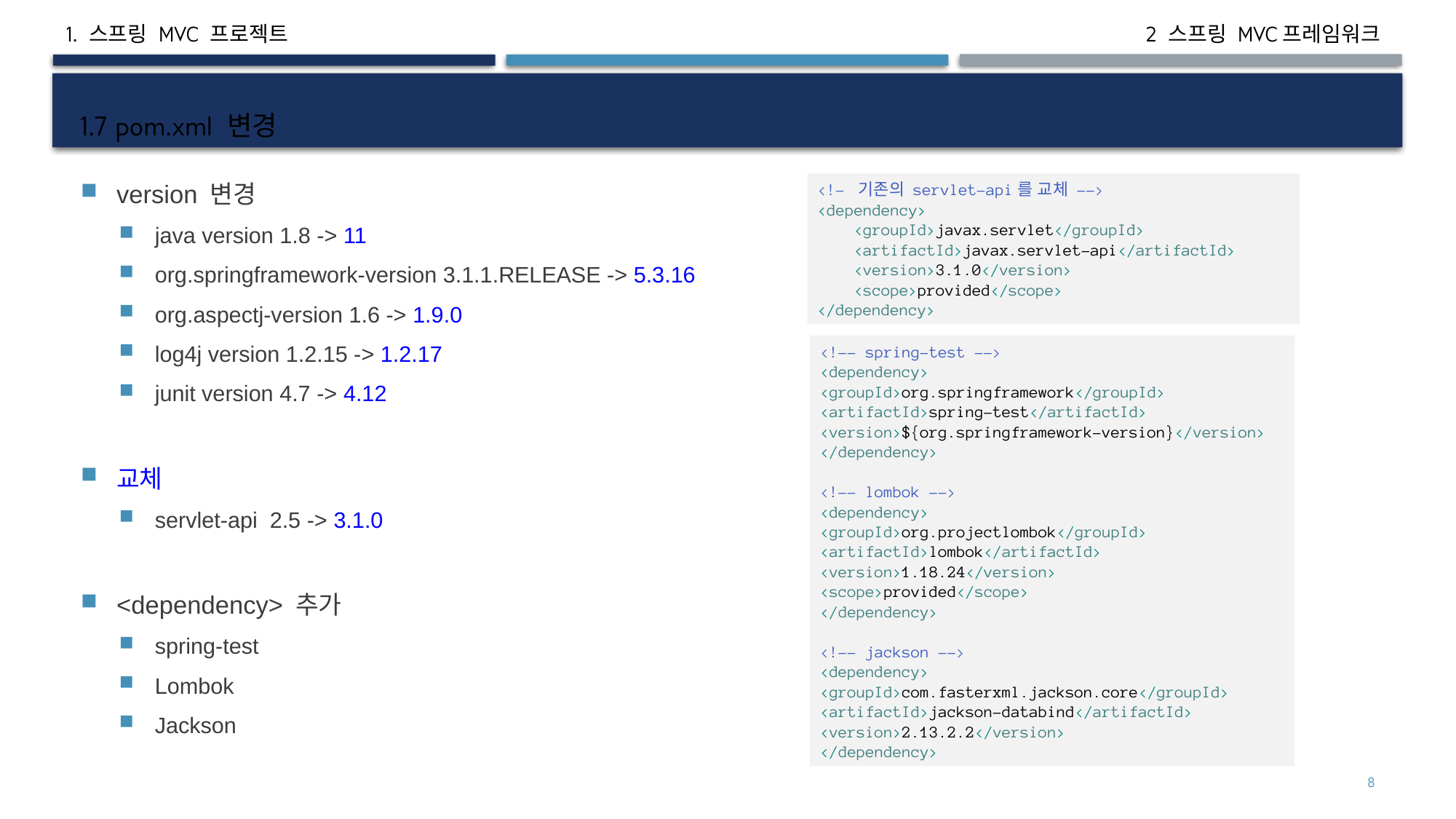

1. 스프링 MVC 프로젝트
# 1.7 pom.xml 변경
version 변경
java version 1.8 -> 11
org.springframework-version 3.1.1.RELEASE -> 5.3.16
org.aspectj-version 1.6 -> 1.9.0
log4j version 1.2.15 -> 1.2.17
junit version 4.7 -> 4.12

교체
servlet-api  2.5 -> 3.1.0

<dependency> 추가
spring-test
Lombok
Jackson

<!– 기존의 servlet-api를 교체 -->
<dependency>
    <groupId>javax.servlet</groupId>
    <artifactId>javax.servlet-api</artifactId>
    <version>3.1.0</version>
    <scope>provided</scope>
</dependency>
<!-- spring-test -->
<dependency>
<groupId>org.springframework</groupId>
<artifactId>spring-test</artifactId>
<version>${org.springframework-version}</version>
</dependency>

<!-- lombok -->
<dependency>
<groupId>org.projectlombok</groupId>
<artifactId>lombok</artifactId>
<version>1.18.24</version>
<scope>provided</scope>
</dependency>

<!-- jackson -->
<dependency>
<groupId>com.fasterxml.jackson.core</groupId>
<artifactId>jackson-databind</artifactId>
<version>2.13.2.2</version>
</dependency>
8